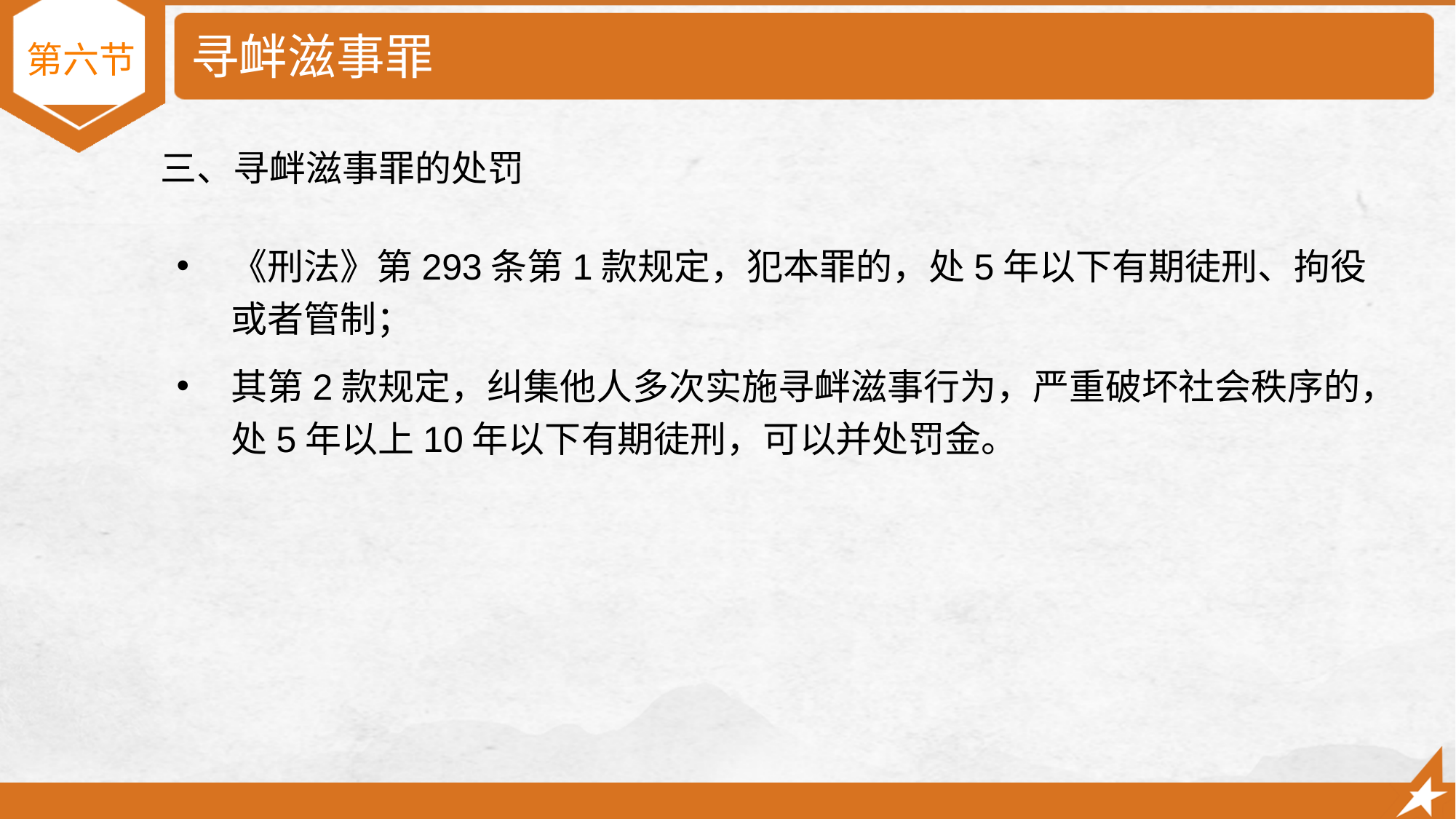

# 寻衅滋事罪
第六节
三、寻衅滋事罪的处罚
《刑法》第293条第1款规定，犯本罪的，处5年以下有期徒刑、拘役或者管制；
其第2款规定，纠集他人多次实施寻衅滋事行为，严重破坏社会秩序的，处5年以上10年以下有期徒刑，可以并处罚金。